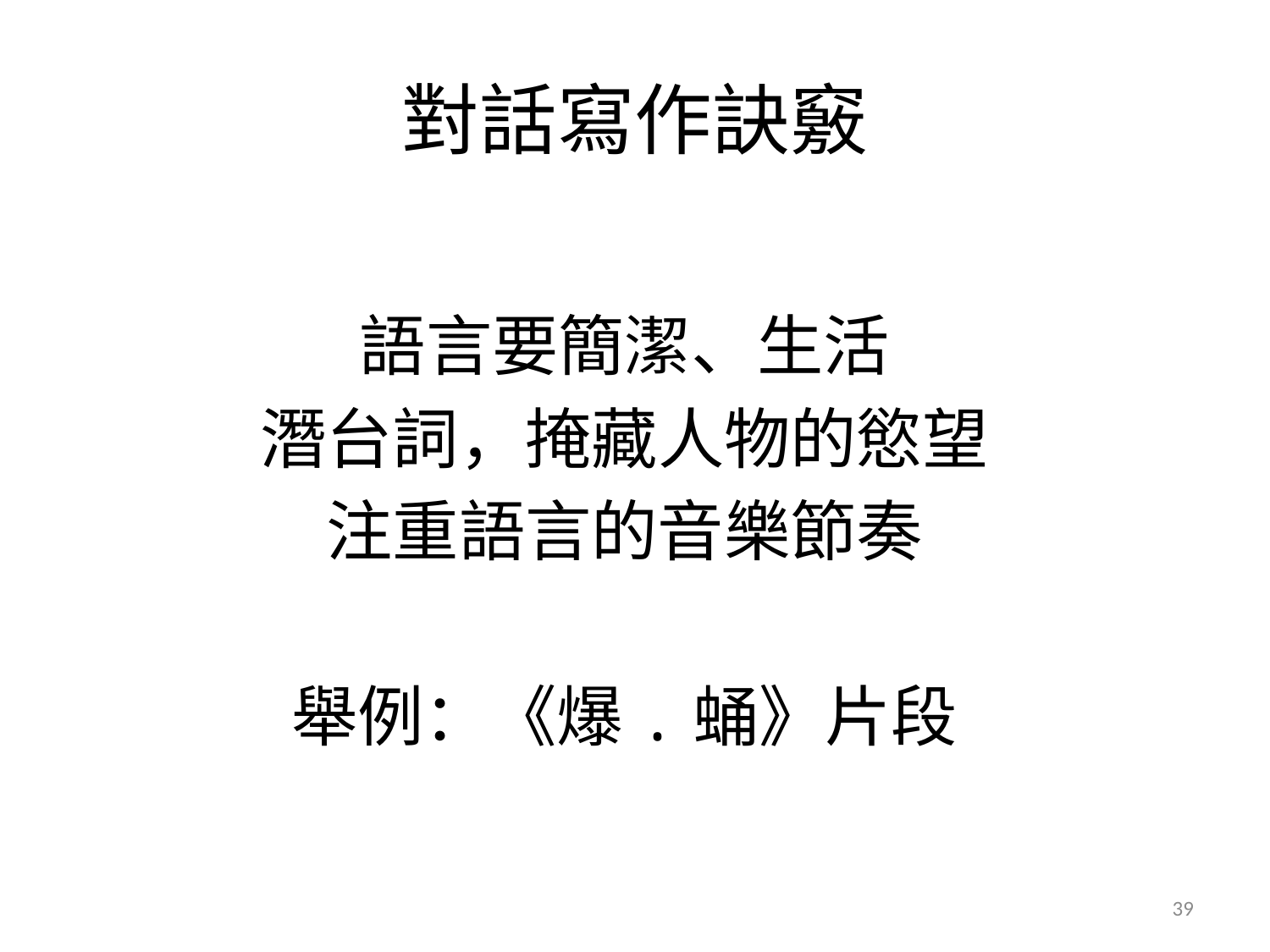

# 對話寫作訣竅
語言要簡潔、生活
潛台詞，掩藏人物的慾望
注重語言的音樂節奏

舉例：《爆.蛹》片段
39